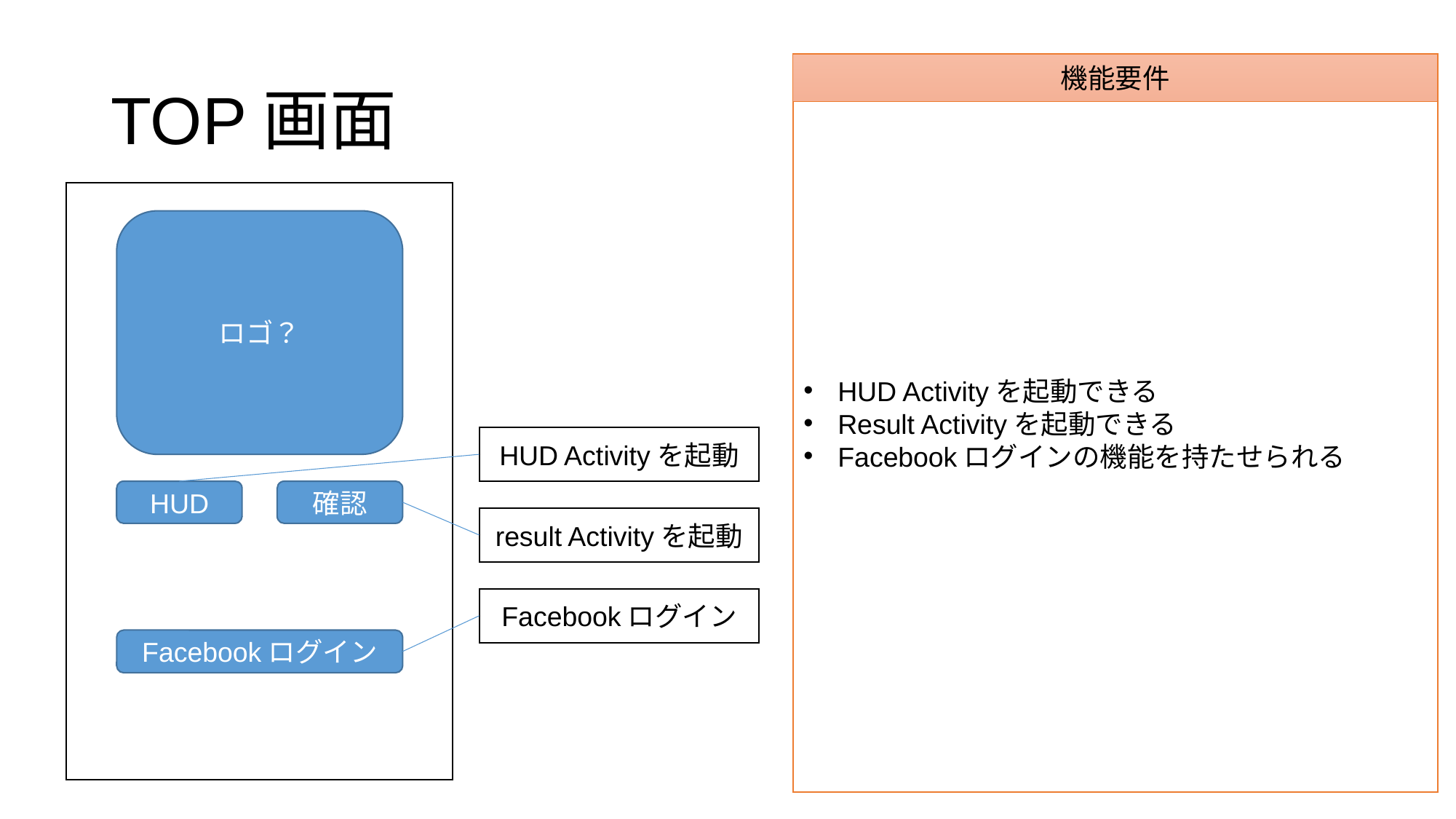

# TOP画面
HUD Activityを起動できる
Result Activityを起動できる
Facebookログインの機能を持たせられる
機能要件

ロゴ？
HUD Activityを起動
確認
HUD
result Activityを起動
Facebookログイン
Facebookログイン